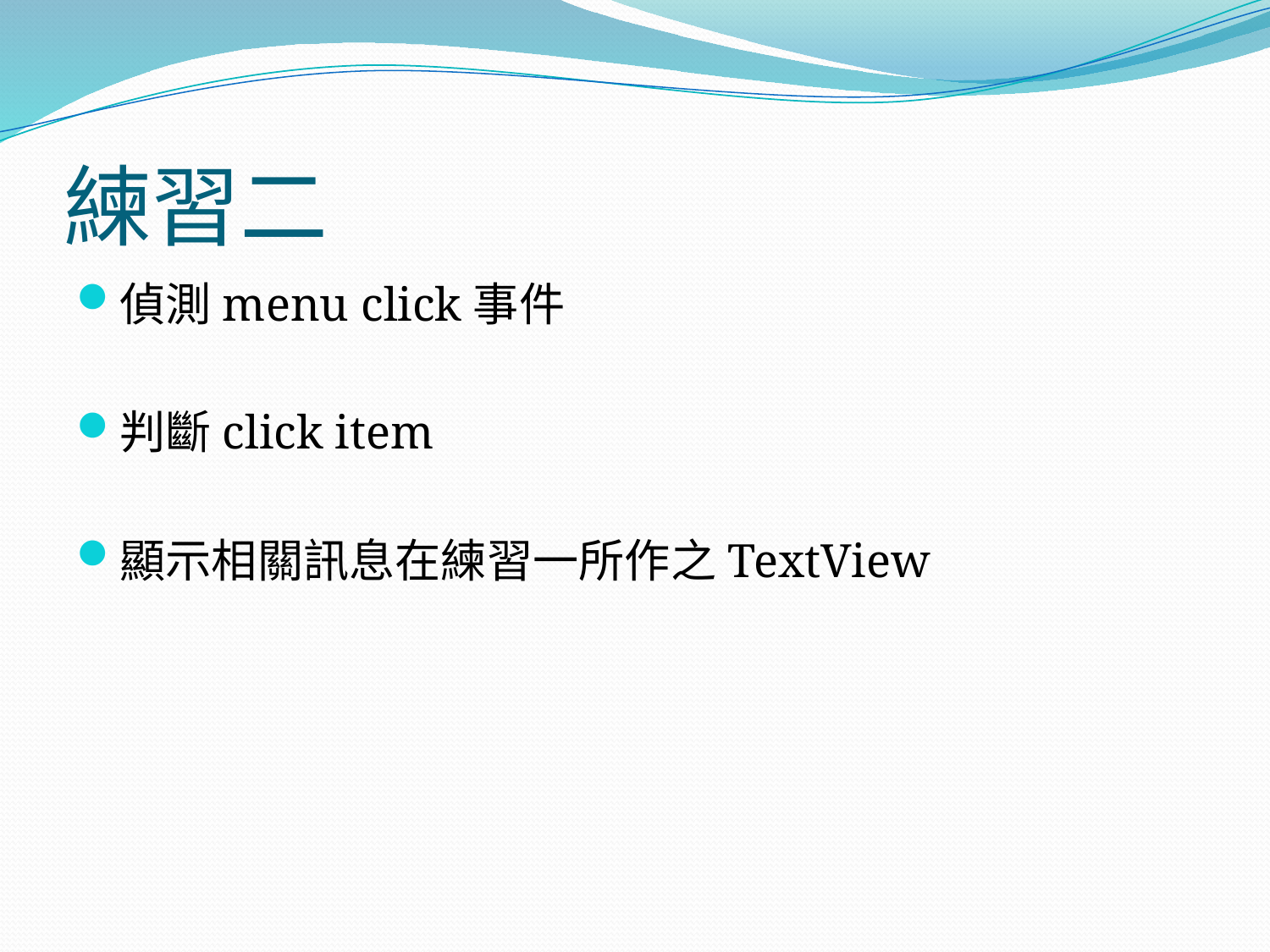

# 練習二
偵測menu click事件

判斷click item

顯示相關訊息在練習一所作之TextView